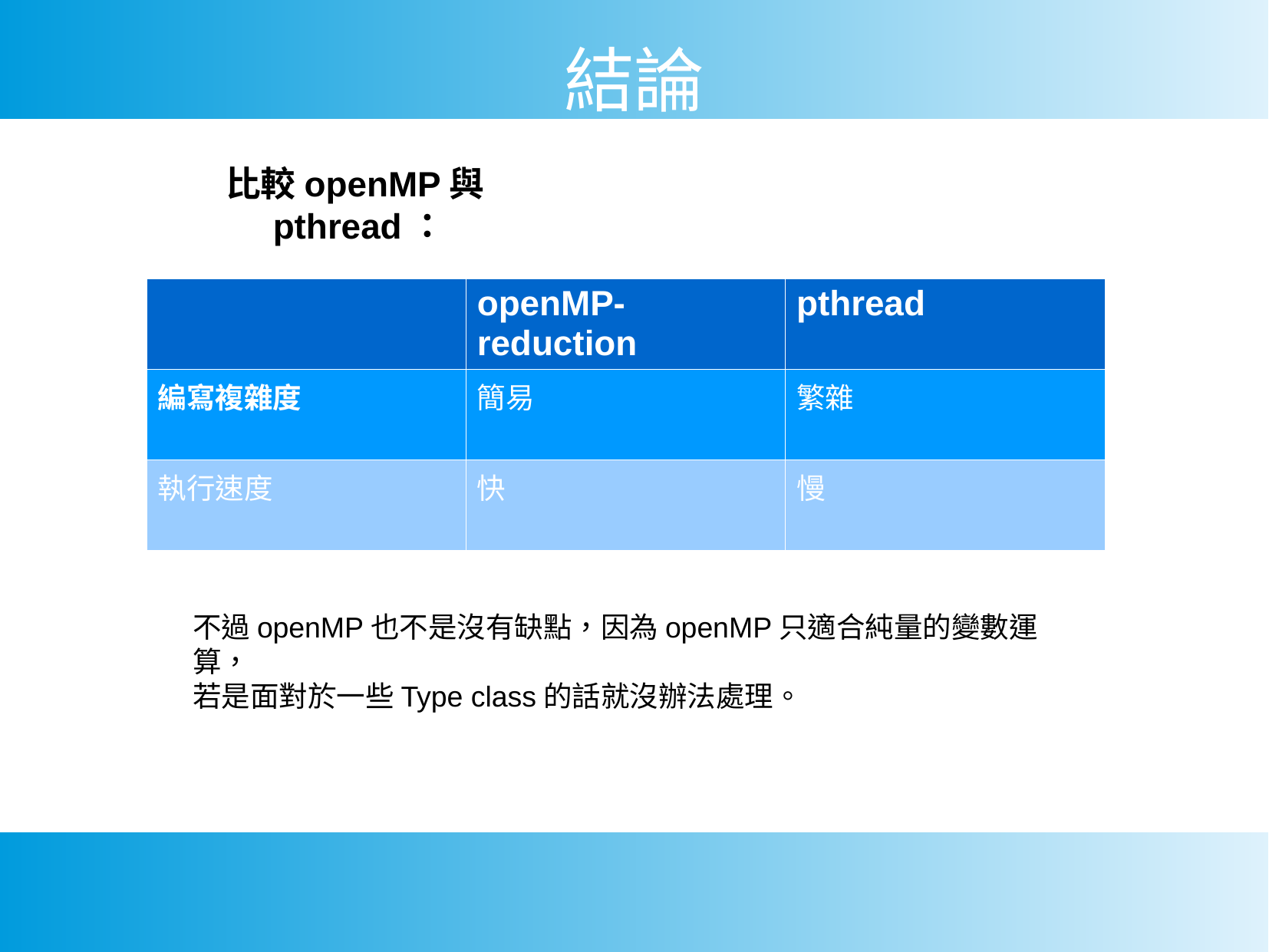

結論
比較openMP與pthread：
|  | openMP-reduction | pthread |
| --- | --- | --- |
| 編寫複雜度 | 簡易 | 繁雜 |
| 執行速度 | 快 | 慢 |
不過openMP也不是沒有缺點，因為openMP只適合純量的變數運算，
若是面對於一些Type class的話就沒辦法處理。